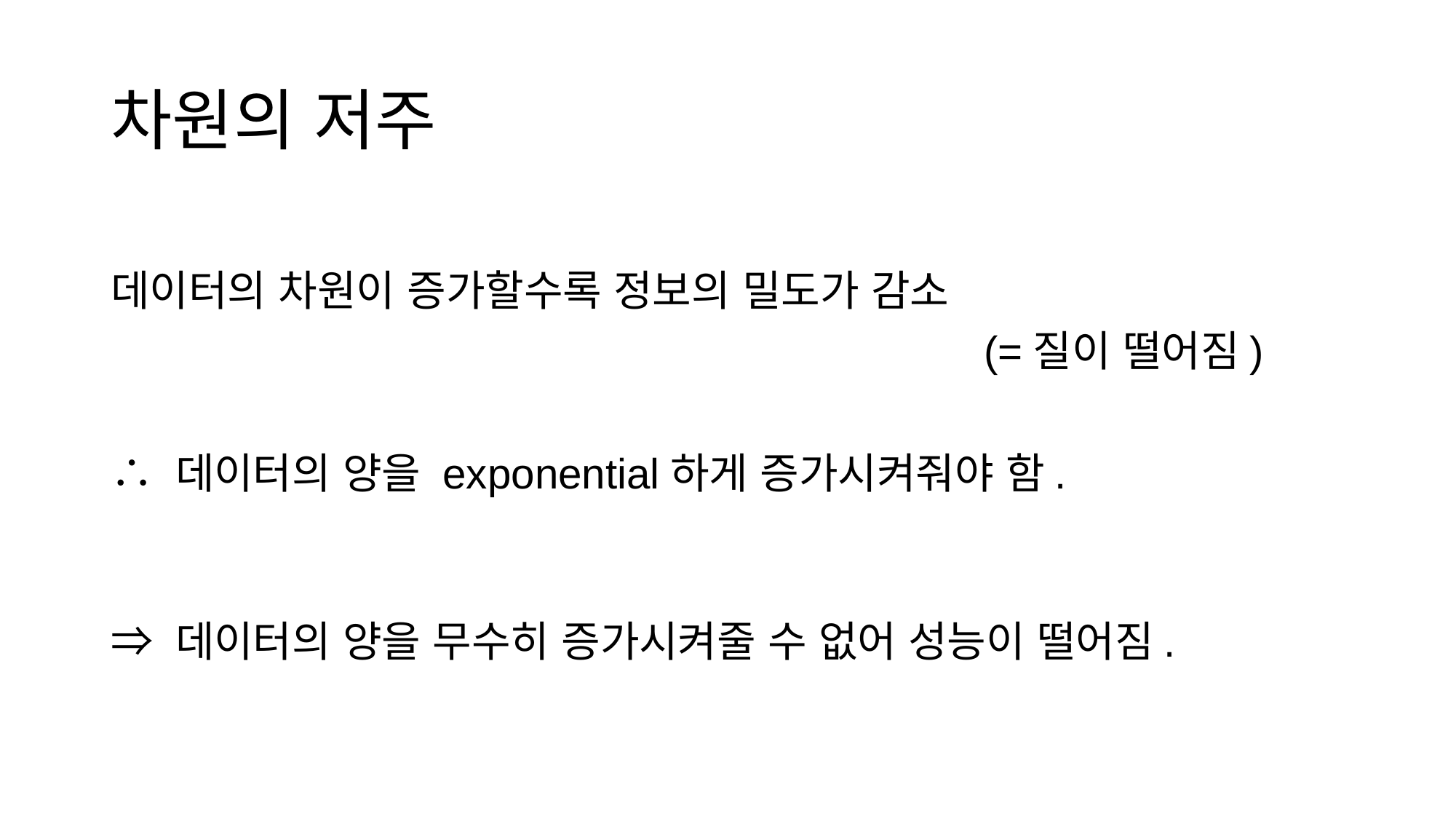

# 차원의 저주
데이터의 차원이 증가할수록 정보의 밀도가 감소
								(=질이 떨어짐)

∴ 데이터의 양을 exponential하게 증가시켜줘야 함.

⇒ 데이터의 양을 무수히 증가시켜줄 수 없어 성능이 떨어짐.